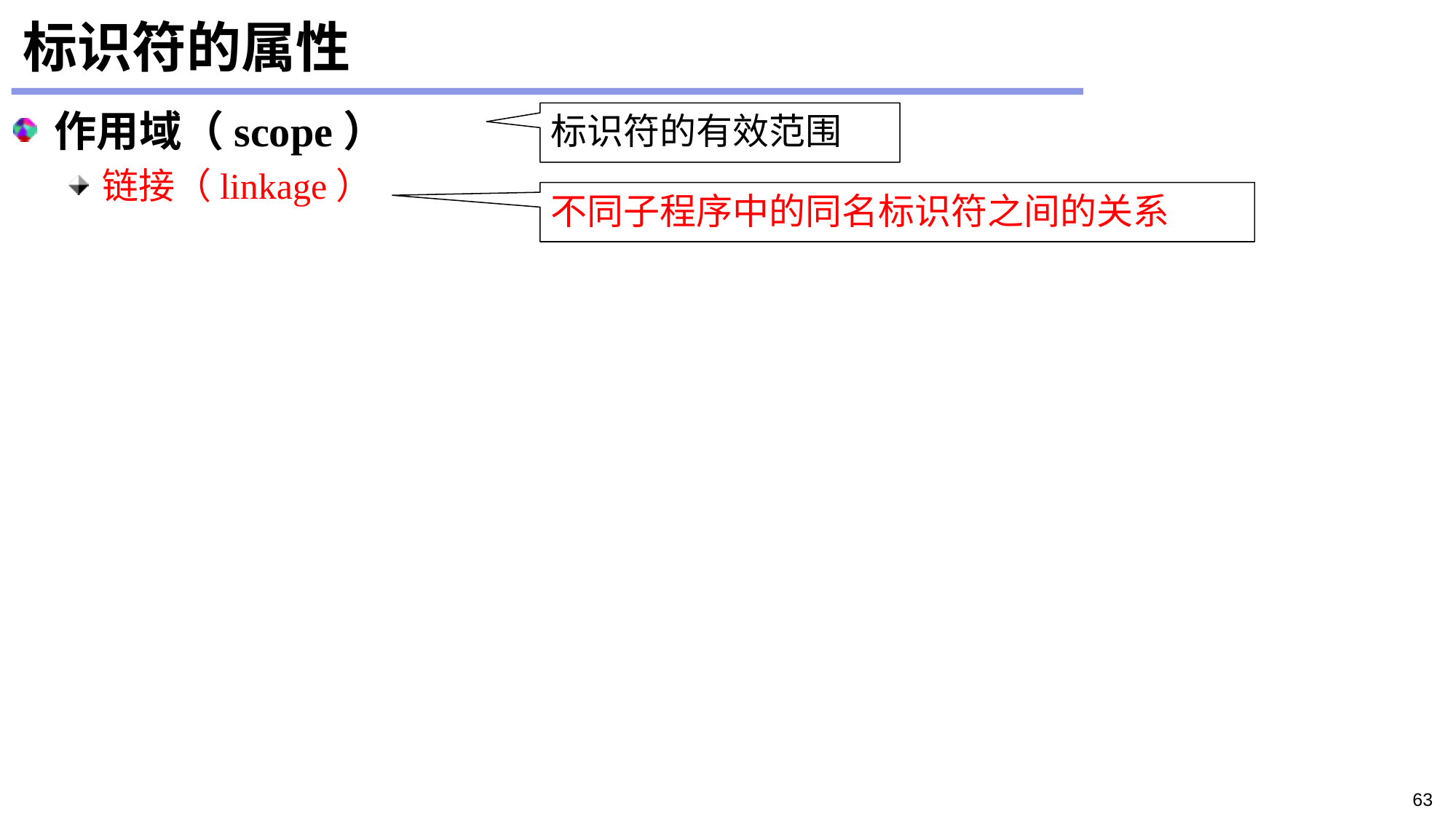

# 标识符的属性
标识符的有效范围
作用域（scope）
链接（linkage）

不同子程序中的同名标识符之间的关系
63